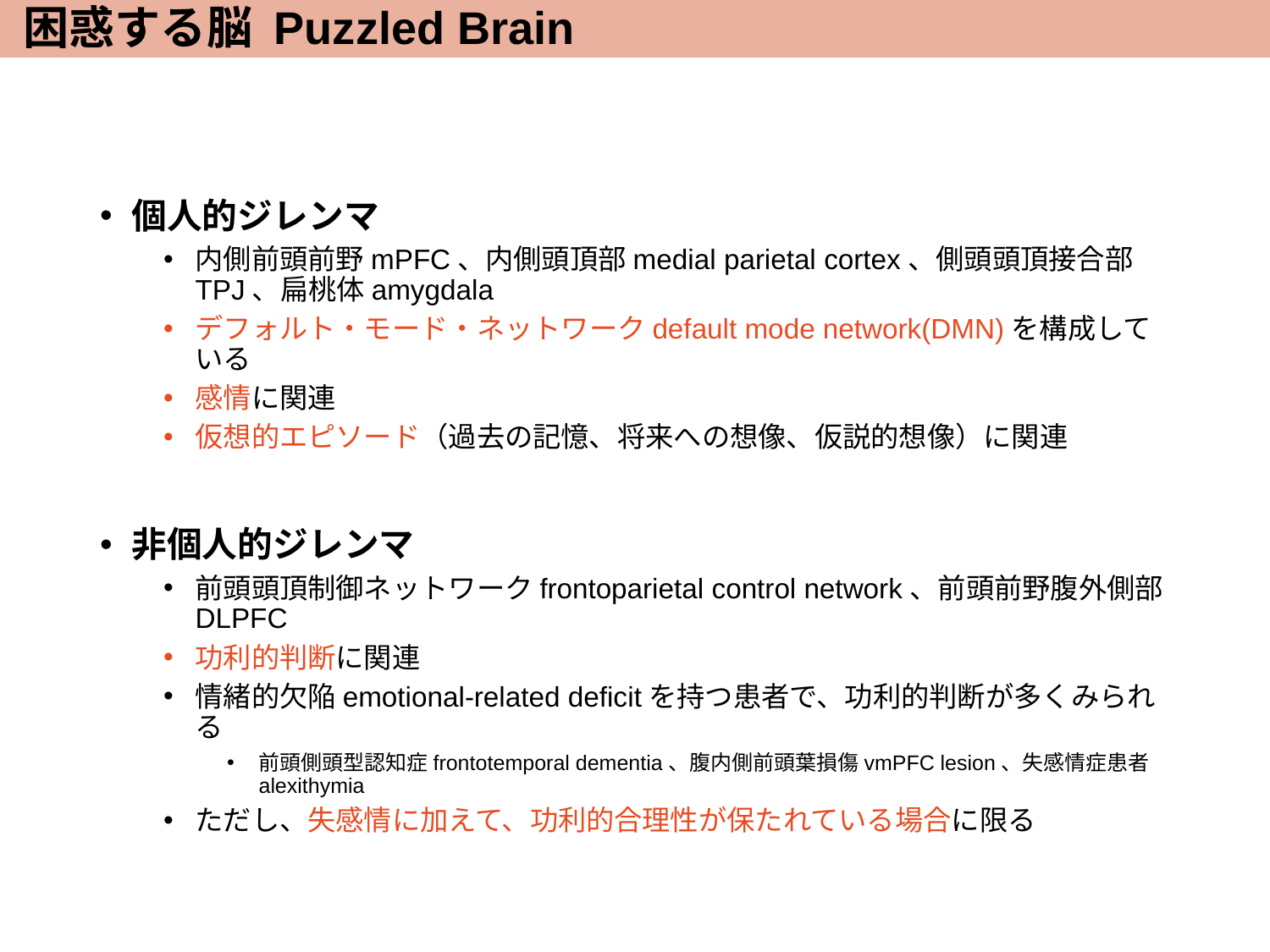

# 困惑する脳 Puzzled Brain
個人的ジレンマ
内側前頭前野mPFC、内側頭頂部medial parietal cortex、側頭頭頂接合部TPJ、扁桃体amygdala
デフォルト・モード・ネットワークdefault mode network(DMN)を構成している
感情に関連
仮想的エピソード（過去の記憶、将来への想像、仮説的想像）に関連

非個人的ジレンマ
前頭頭頂制御ネットワークfrontoparietal control network、前頭前野腹外側部DLPFC
功利的判断に関連
情緒的欠陥emotional-related deficitを持つ患者で、功利的判断が多くみられる
前頭側頭型認知症frontotemporal dementia、腹内側前頭葉損傷vmPFC lesion、失感情症患者alexithymia
ただし、失感情に加えて、功利的合理性が保たれている場合に限る